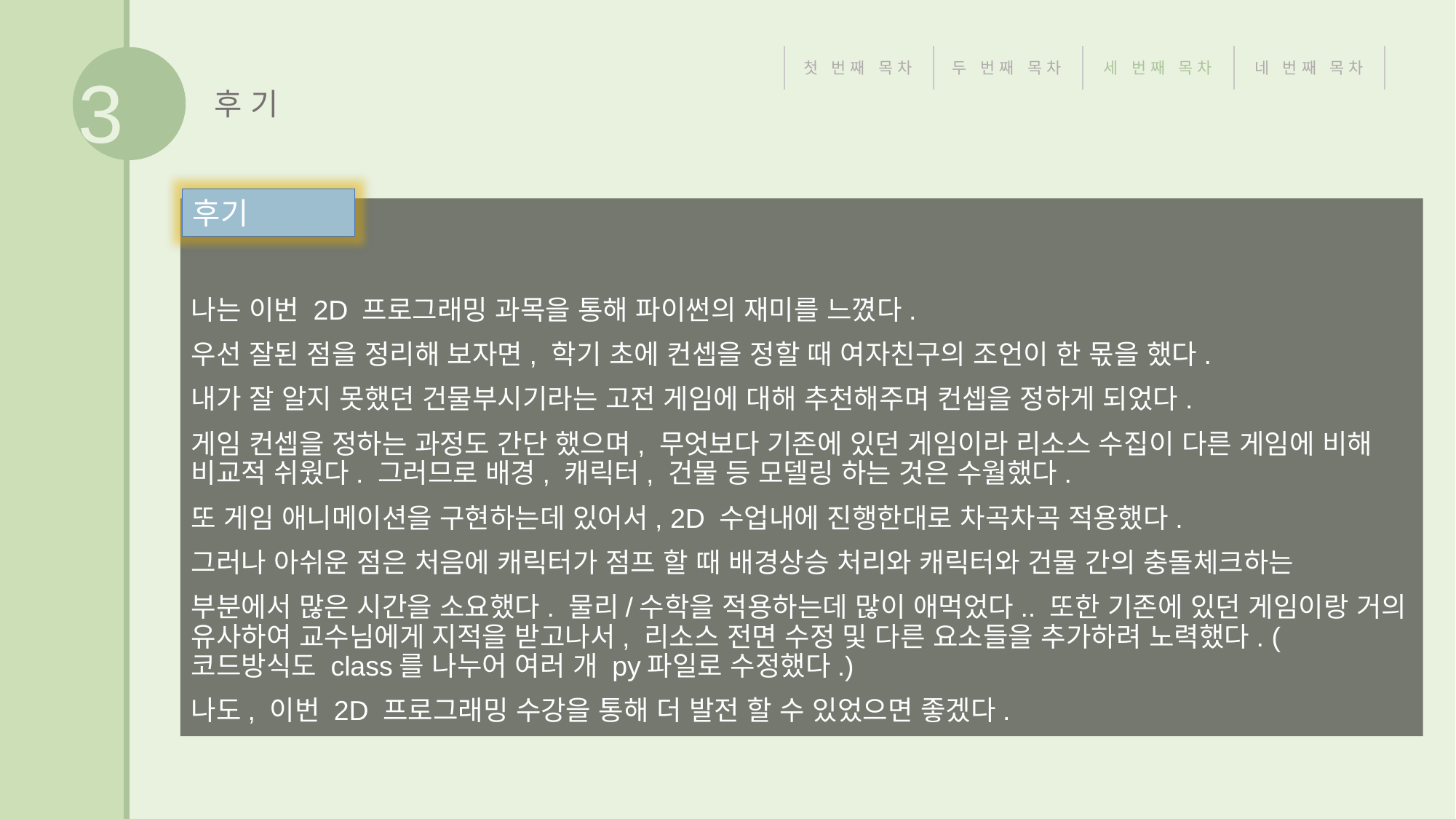

3
첫 번째 목차
두 번째 목차
세 번째 목차
네 번째 목차
후 기
후기

나는 이번 2D 프로그래밍 과목을 통해 파이썬의 재미를 느꼈다.
우선 잘된 점을 정리해 보자면, 학기 초에 컨셉을 정할 때 여자친구의 조언이 한 몫을 했다.
내가 잘 알지 못했던 건물부시기라는 고전 게임에 대해 추천해주며 컨셉을 정하게 되었다.
게임 컨셉을 정하는 과정도 간단 했으며, 무엇보다 기존에 있던 게임이라 리소스 수집이 다른 게임에 비해 비교적 쉬웠다. 그러므로 배경, 캐릭터, 건물 등 모델링 하는 것은 수월했다.
또 게임 애니메이션을 구현하는데 있어서, 2D 수업내에 진행한대로 차곡차곡 적용했다.
그러나 아쉬운 점은 처음에 캐릭터가 점프 할 때 배경상승 처리와 캐릭터와 건물 간의 충돌체크하는
부분에서 많은 시간을 소요했다. 물리/수학을 적용하는데 많이 애먹었다.. 또한 기존에 있던 게임이랑 거의 유사하여 교수님에게 지적을 받고나서, 리소스 전면 수정 및 다른 요소들을 추가하려 노력했다. (코드방식도 class를 나누어 여러 개 py파일로 수정했다.)
나도, 이번 2D 프로그래밍 수강을 통해 더 발전 할 수 있었으면 좋겠다.